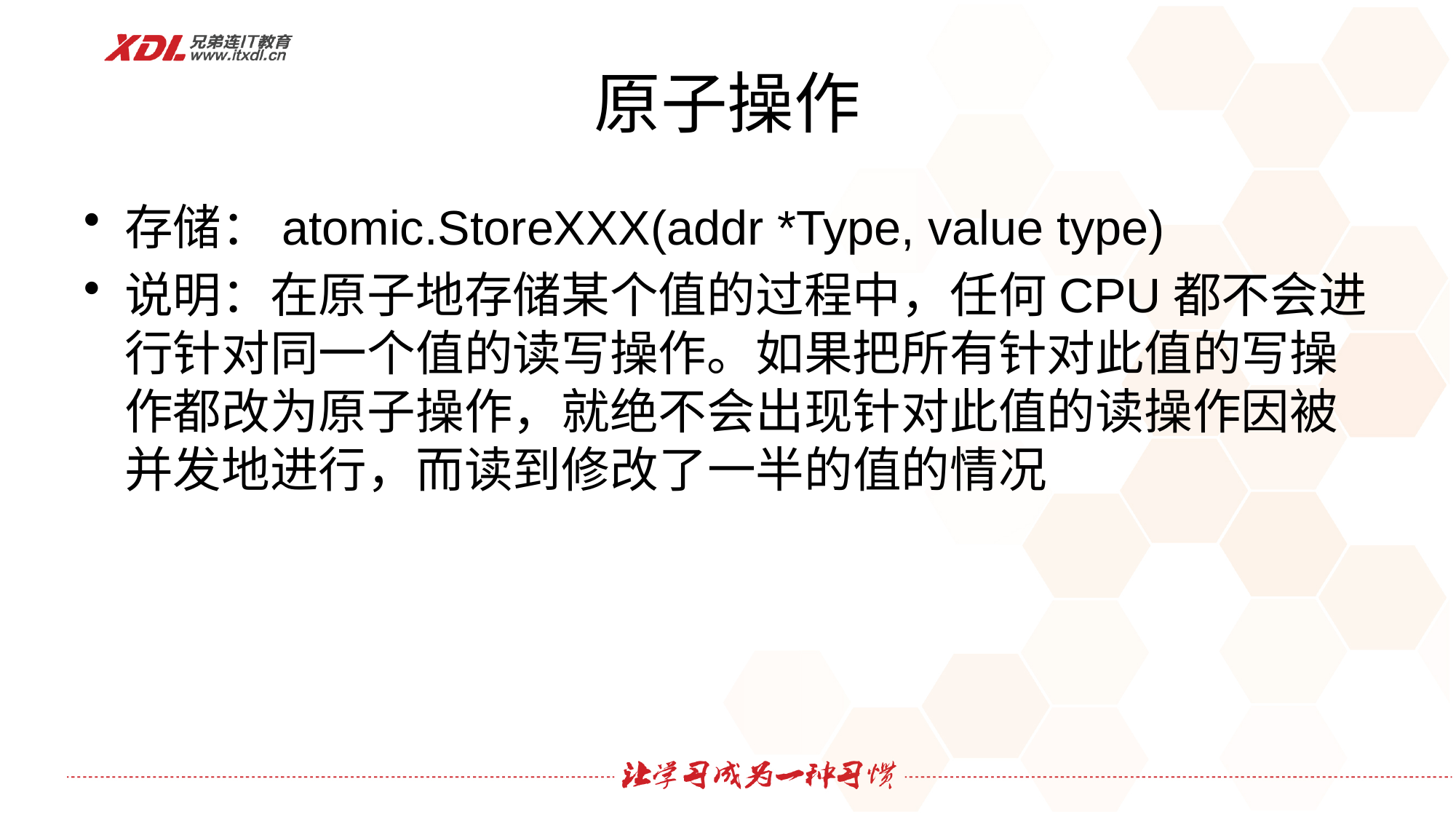

# 原子操作
存储：atomic.StoreXXX(addr *Type, value type)
说明：在原子地存储某个值的过程中，任何CPU都不会进行针对同一个值的读写操作。如果把所有针对此值的写操作都改为原子操作，就绝不会出现针对此值的读操作因被并发地进行，而读到修改了一半的值的情况